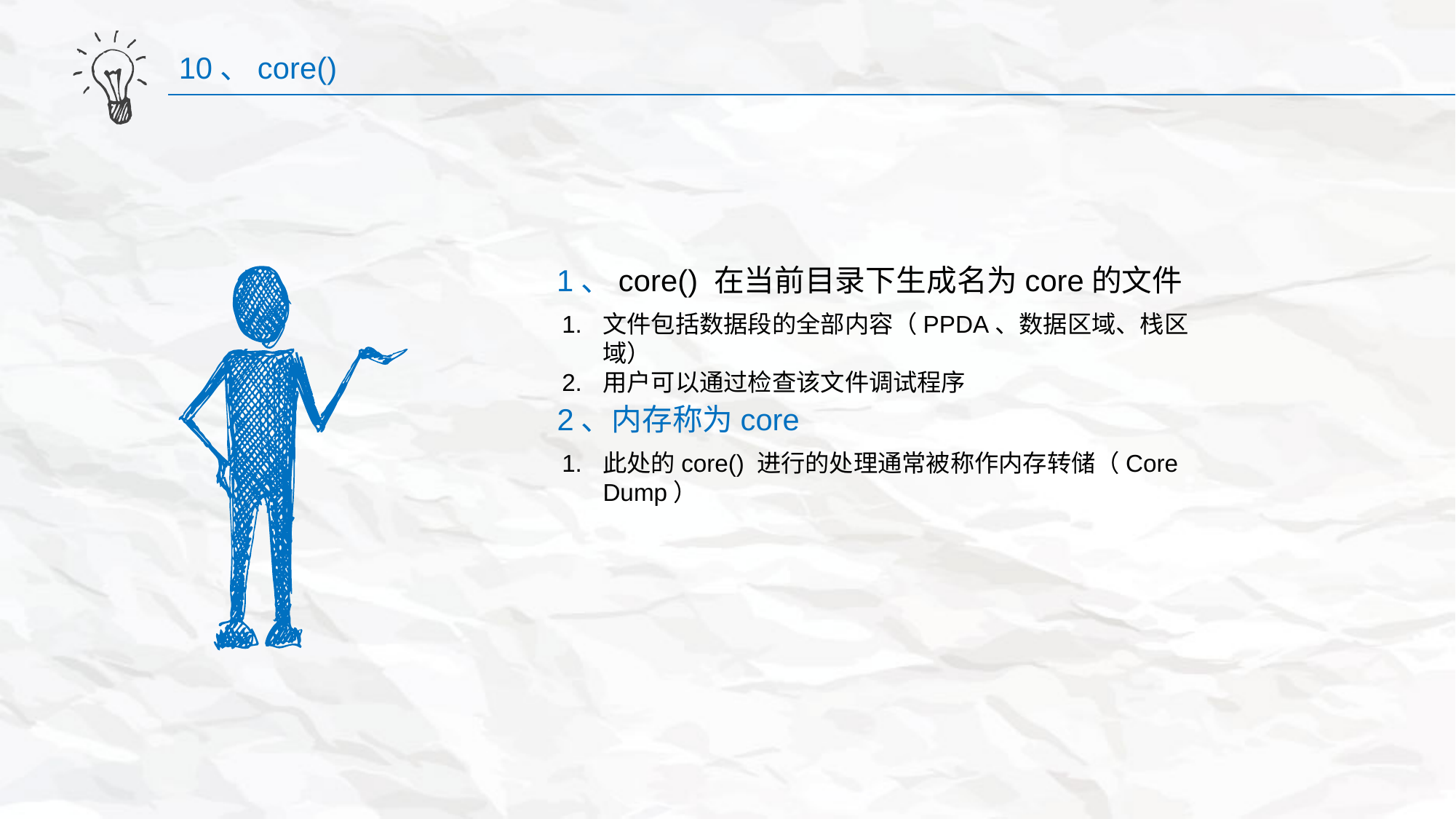

10、core()
1、core() 在当前目录下生成名为core的文件
文件包括数据段的全部内容（PPDA、数据区域、栈区域）
用户可以通过检查该文件调试程序
2、内存称为core
此处的core() 进行的处理通常被称作内存转储（Core Dump）